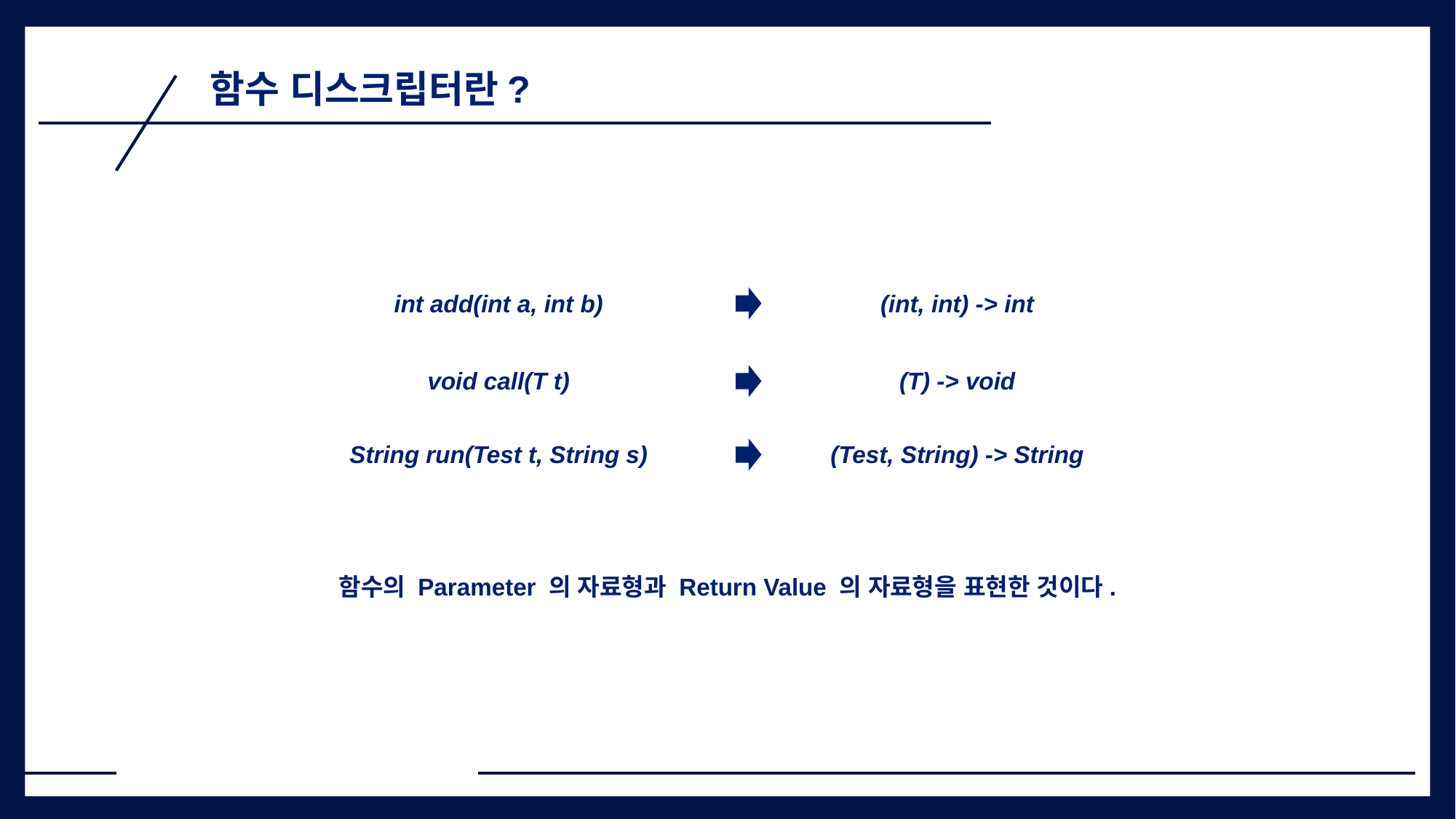

1
함수 디스크립터란?
int add(int a, int b)
(int, int) -> int

void call(T t)
(T) -> void

String run(Test t, String s)
(Test, String) -> String

함수의 Parameter 의 자료형과 Return Value 의 자료형을 표현한 것이다.